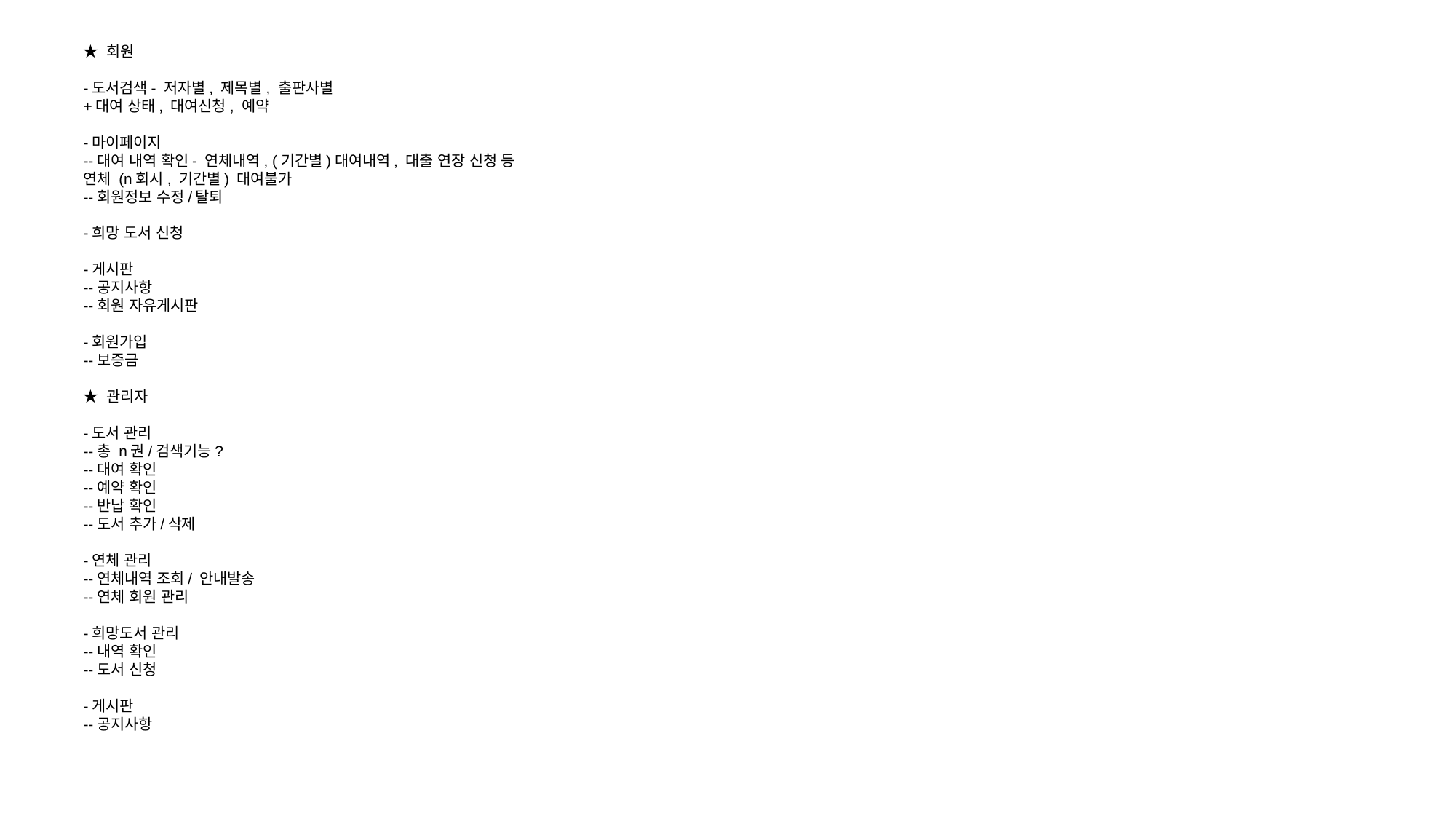

★ 회원

-도서검색- 저자별, 제목별, 출판사별
+대여 상태, 대여신청, 예약

-마이페이지
--대여 내역 확인- 연체내역, (기간별)대여내역, 대출 연장 신청 등
연체 (n회시, 기간별) 대여불가
--회원정보 수정/탈퇴

-희망 도서 신청

-게시판
--공지사항
--회원 자유게시판

-회원가입
--보증금

★ 관리자

-도서 관리
--총 n권/검색기능?
--대여 확인
--예약 확인
--반납 확인
--도서 추가/삭제

-연체 관리
--연체내역 조회/ 안내발송
--연체 회원 관리

-희망도서 관리
--내역 확인
--도서 신청

-게시판
--공지사항